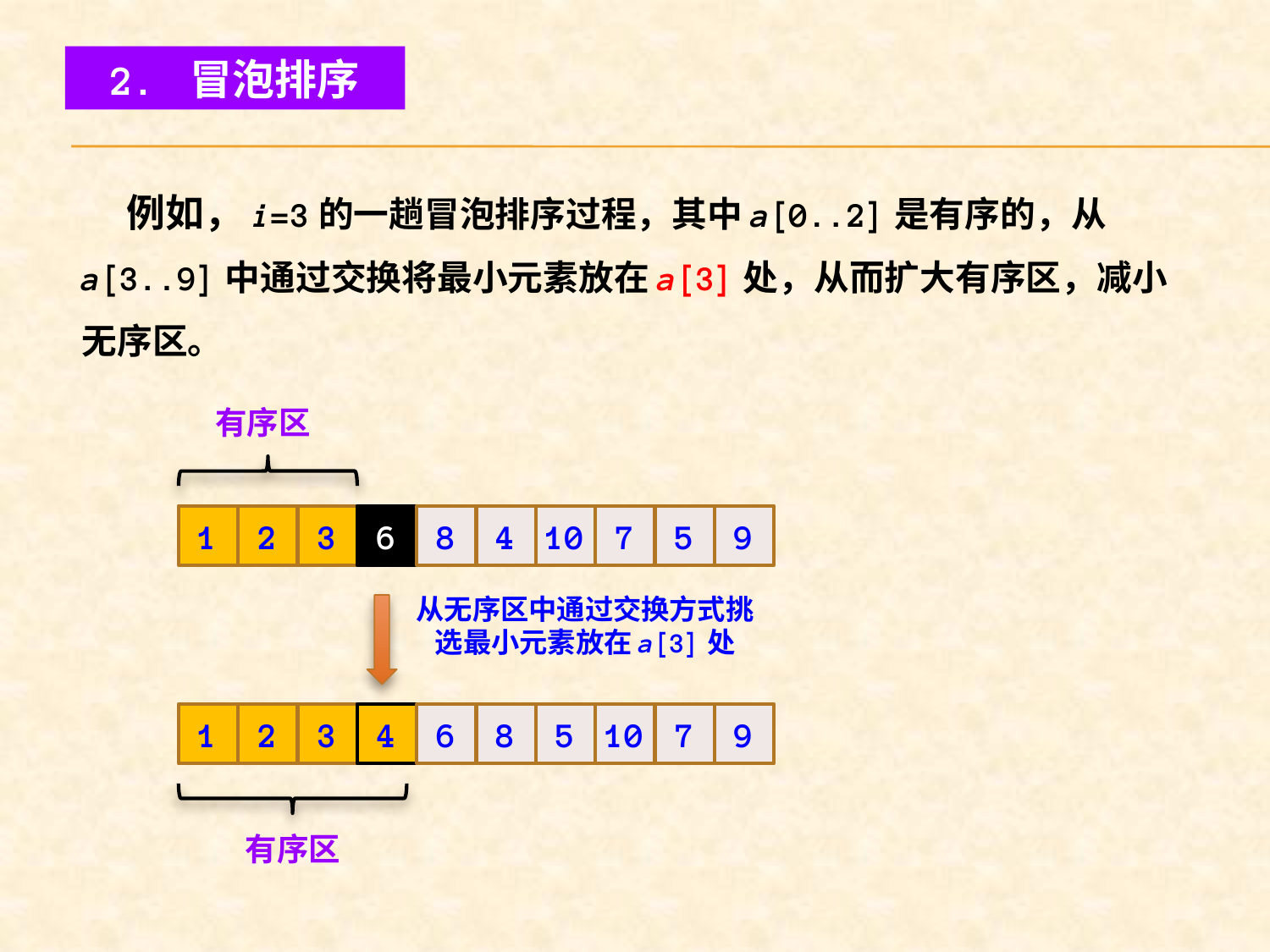

2. 冒泡排序
    例如，i=3的一趟冒泡排序过程，其中a[0..2]是有序的，从a[3..9]中通过交换将最小元素放在a[3]处，从而扩大有序区，减小无序区。

有序区
1
2
3
6
8
4
10
7
5
9
从无序区中通过交换方式挑选最小元素放在a[3]处

1
2
3
4
6
8
5
10
7
9
有序区